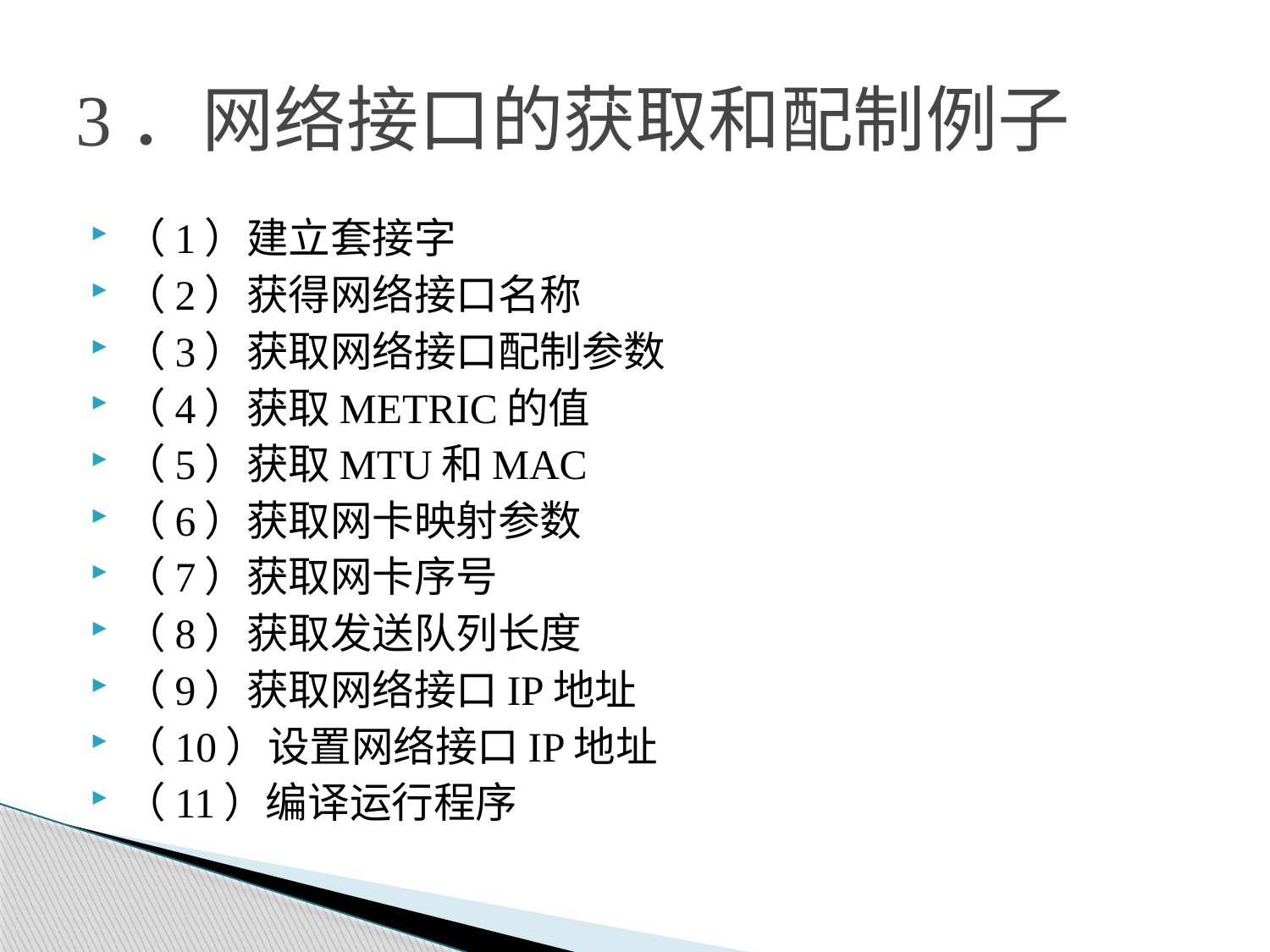

# 3．网络接口的获取和配制例子
（1）建立套接字
（2）获得网络接口名称
（3）获取网络接口配制参数
（4）获取METRIC的值
（5）获取MTU和MAC
（6）获取网卡映射参数
（7）获取网卡序号
（8）获取发送队列长度
（9）获取网络接口IP地址
（10）设置网络接口IP地址
（11）编译运行程序